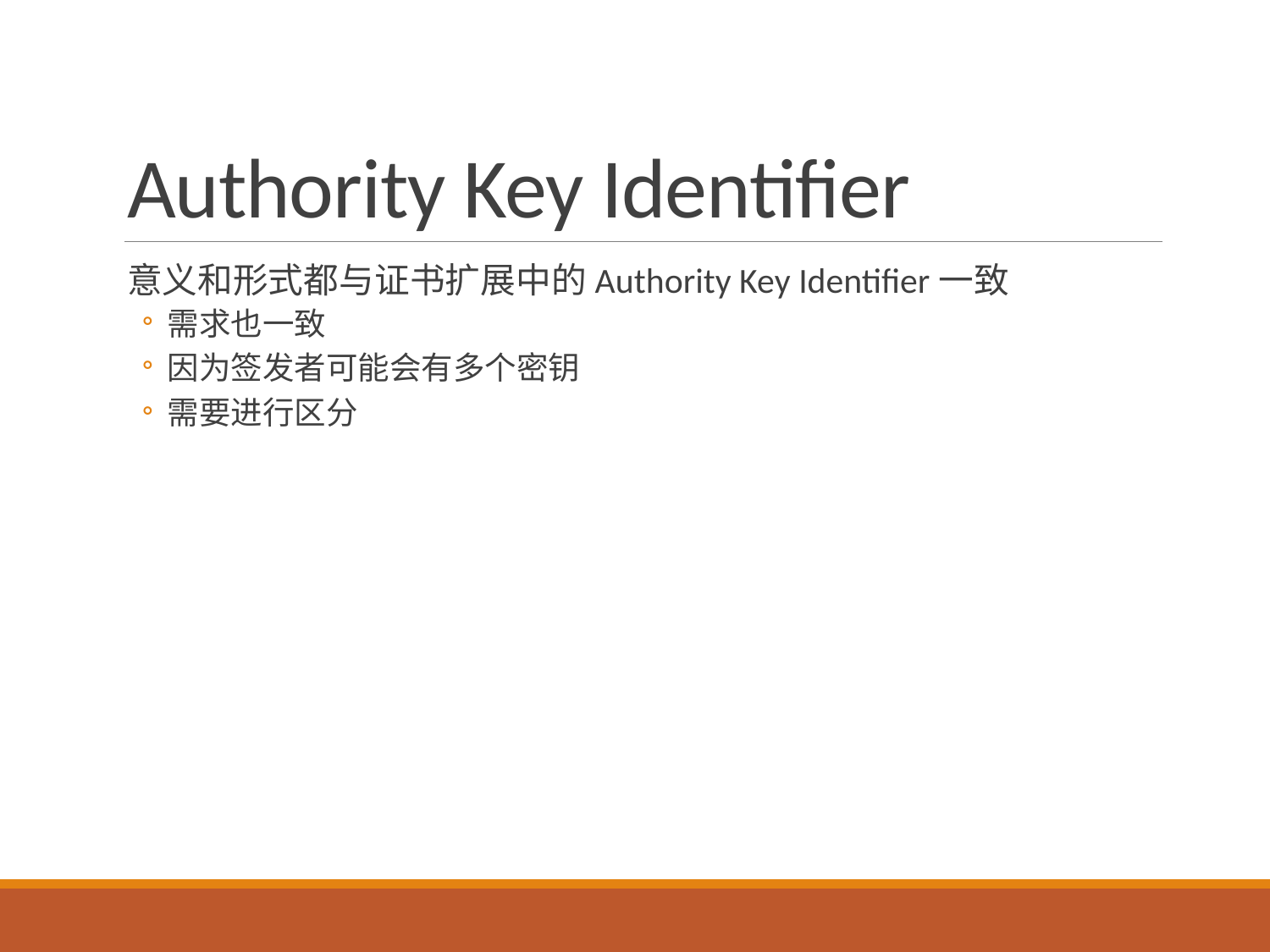

# Authority Key Identifier
意义和形式都与证书扩展中的Authority Key Identifier一致
需求也一致
因为签发者可能会有多个密钥
需要进行区分
60